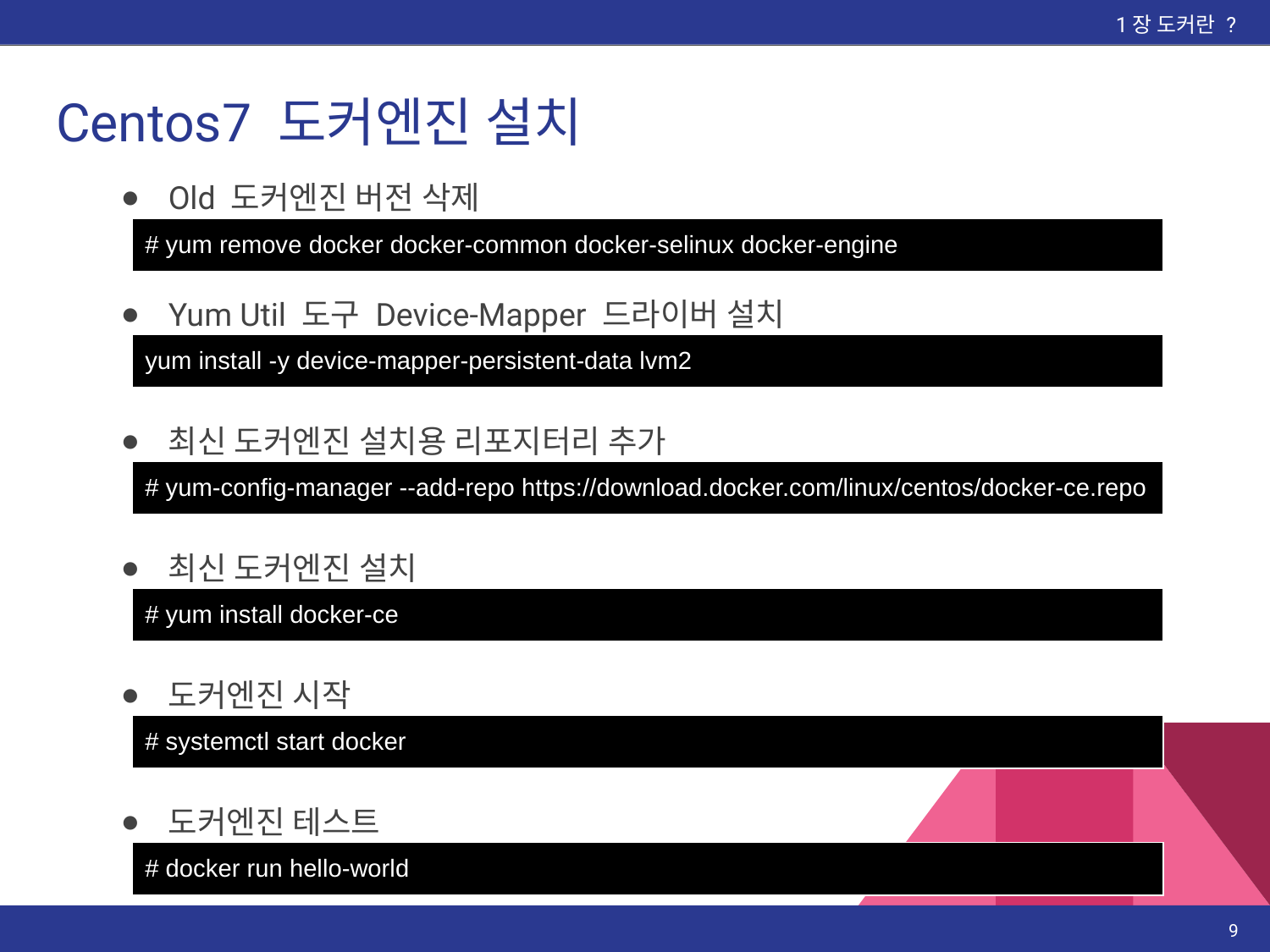

1장 도커란 ?

# Centos7 도커엔진 설치
Old 도커엔진 버전 삭제

| # yum remove docker docker-common docker-selinux docker-engine |
| --- |
Yum Util 도구 Device-Mapper 드라이버 설치

| yum install -y device-mapper-persistent-data lvm2 |
| --- |
최신 도커엔진 설치용 리포지터리 추가

| # yum-config-manager --add-repo https://download.docker.com/linux/centos/docker-ce.repo |
| --- |
최신 도커엔진 설치

| # yum install docker-ce |
| --- |
도커엔진 시작

| # systemctl start docker |
| --- |
도커엔진 테스트

| # docker run hello-world |
| --- |
9